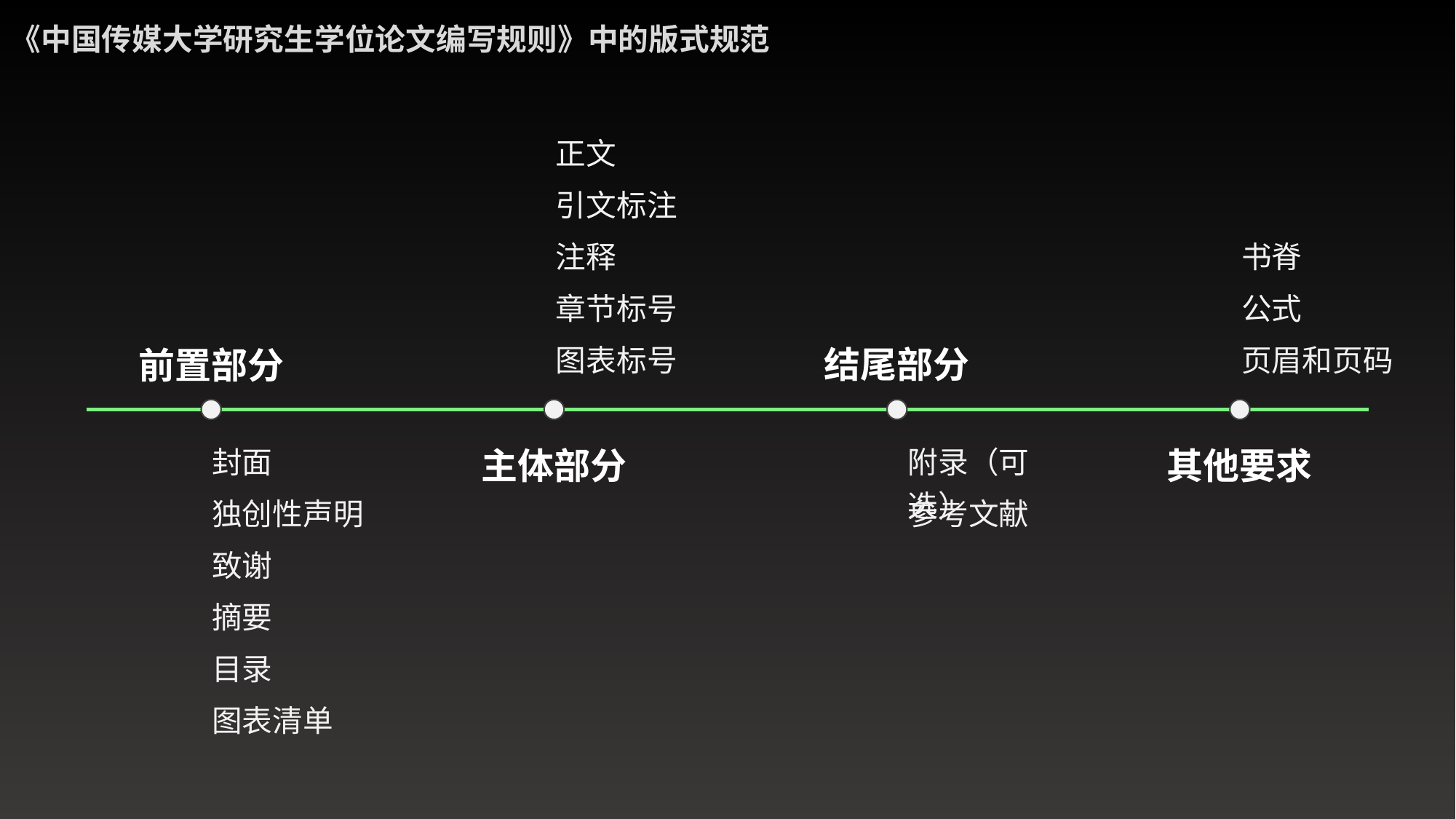

《中国传媒大学研究生学位论文编写规则》中的版式规范
正文
引文标注
注释
书脊
章节标号
公式
结尾部分
前置部分
图表标号
页眉和页码

主体部分
其他要求
封面
附录（可选）
独创性声明
参考文献
致谢
摘要
目录
图表清单